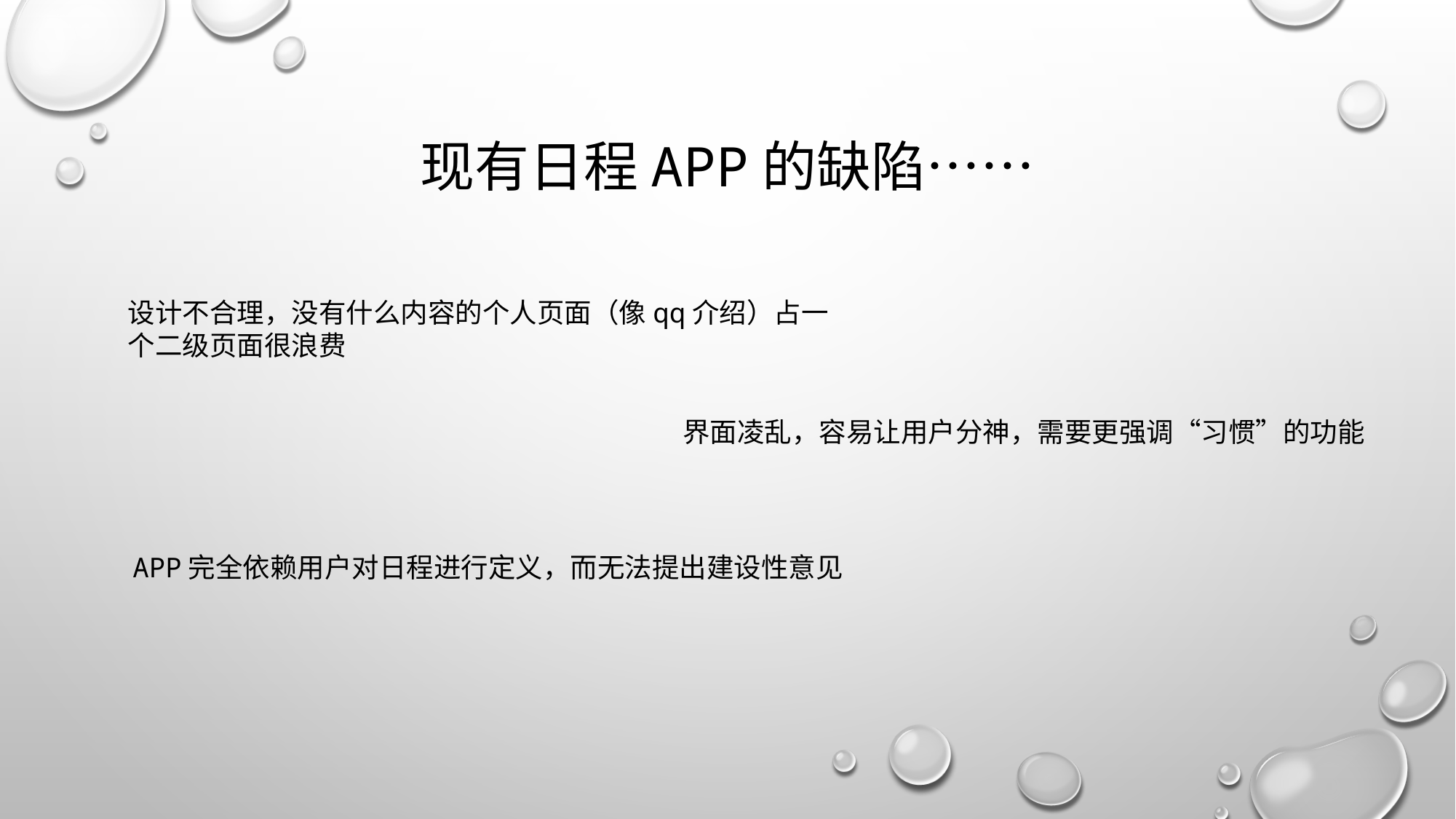

# 现有日程APP的缺陷……
设计不合理，没有什么内容的个人页面（像qq介绍）占一个二级页面很浪费
界面凌乱，容易让用户分神，需要更强调“习惯”的功能
APP完全依赖用户对日程进行定义，而无法提出建设性意见